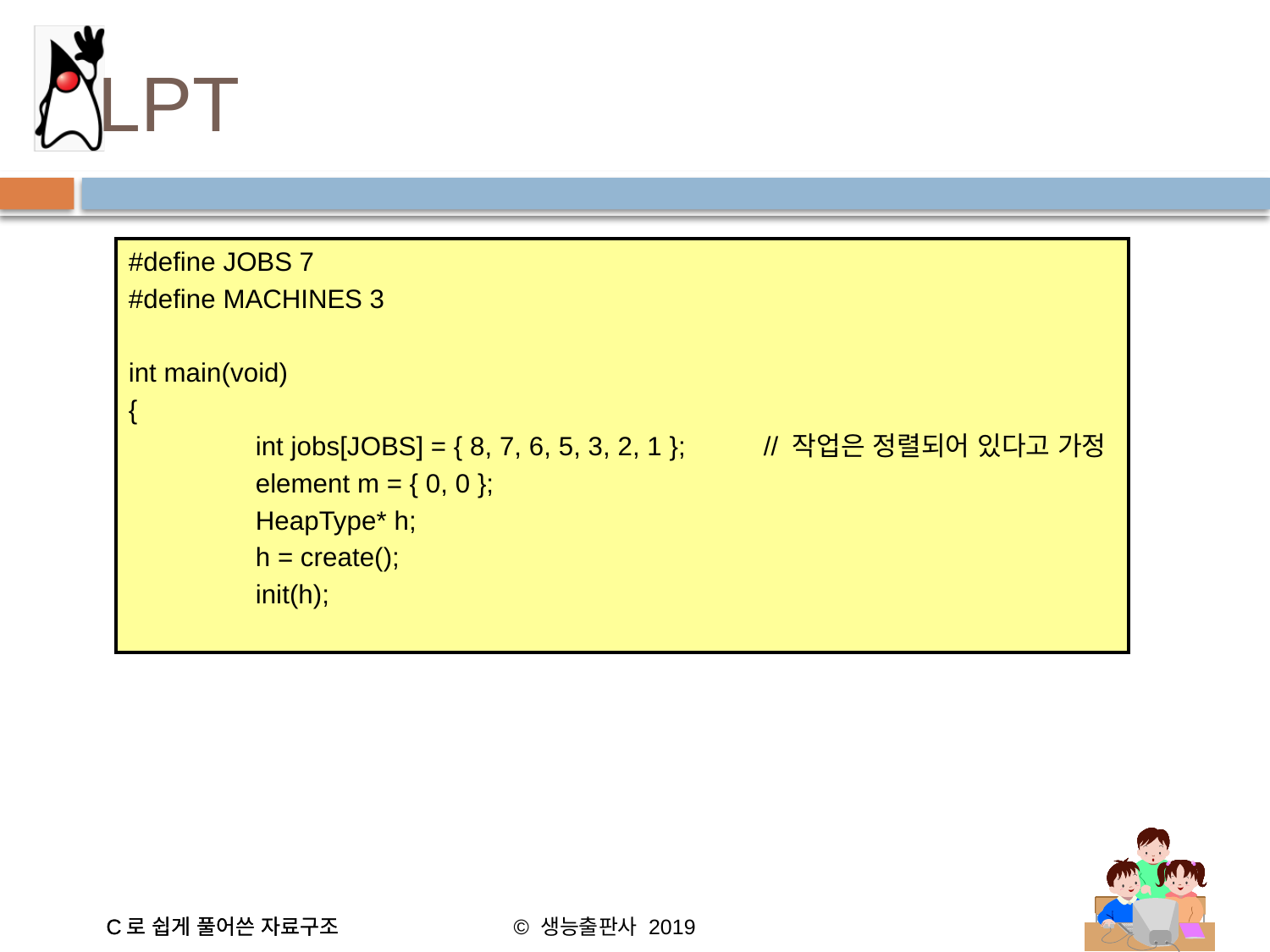

# LPT
#define JOBS 7
#define MACHINES 3

int main(void)
{
	int jobs[JOBS] = { 8, 7, 6, 5, 3, 2, 1 };	// 작업은 정렬되어 있다고 가정
	element m = { 0, 0 };
	HeapType* h;
	h = create();
	init(h);